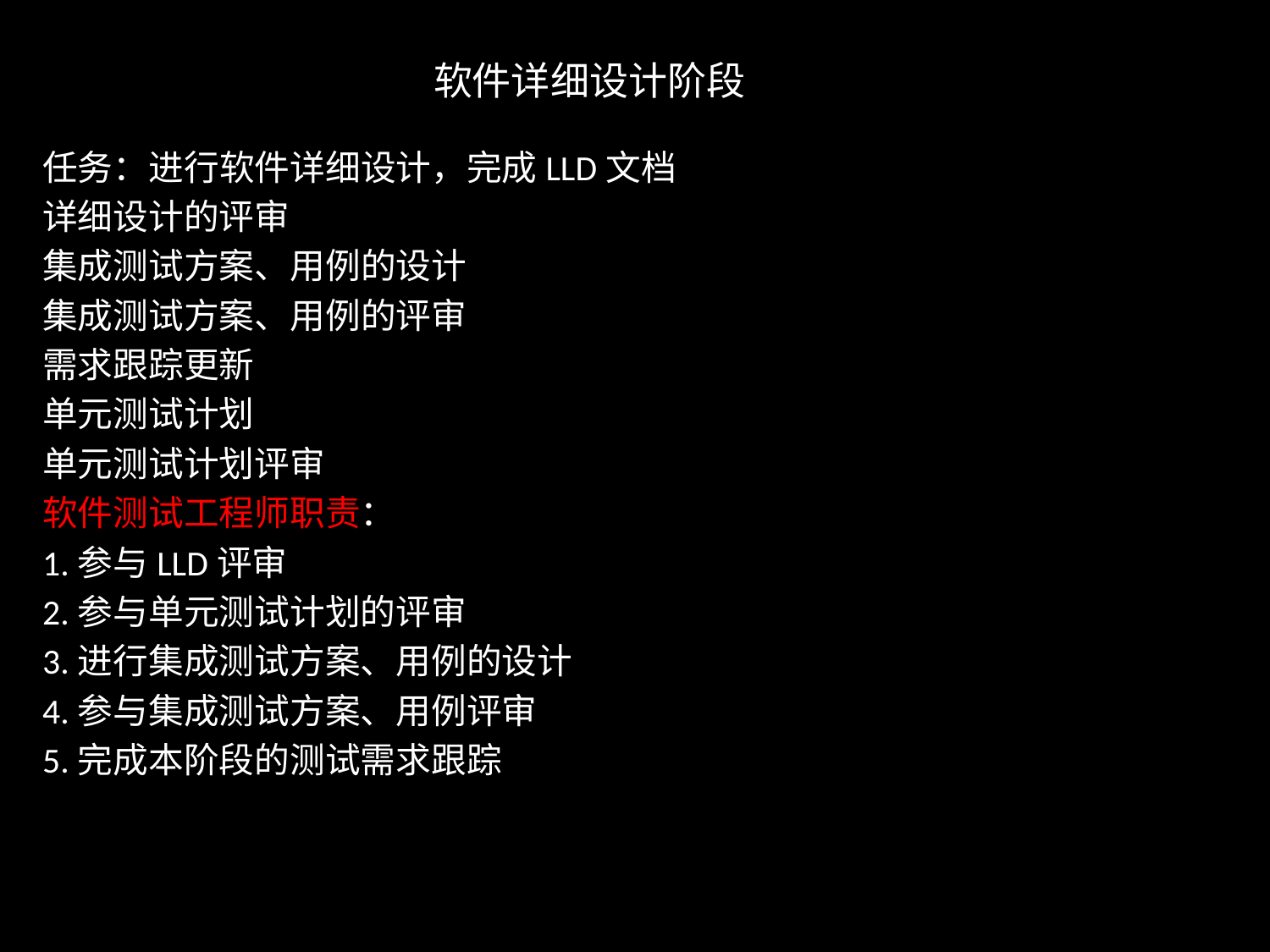

# 软件详细设计阶段
任务：进行软件详细设计，完成LLD文档
详细设计的评审
集成测试方案、用例的设计
集成测试方案、用例的评审
需求跟踪更新
单元测试计划
单元测试计划评审
软件测试工程师职责：
1.参与LLD评审
2.参与单元测试计划的评审
3.进行集成测试方案、用例的设计
4.参与集成测试方案、用例评审
5.完成本阶段的测试需求跟踪